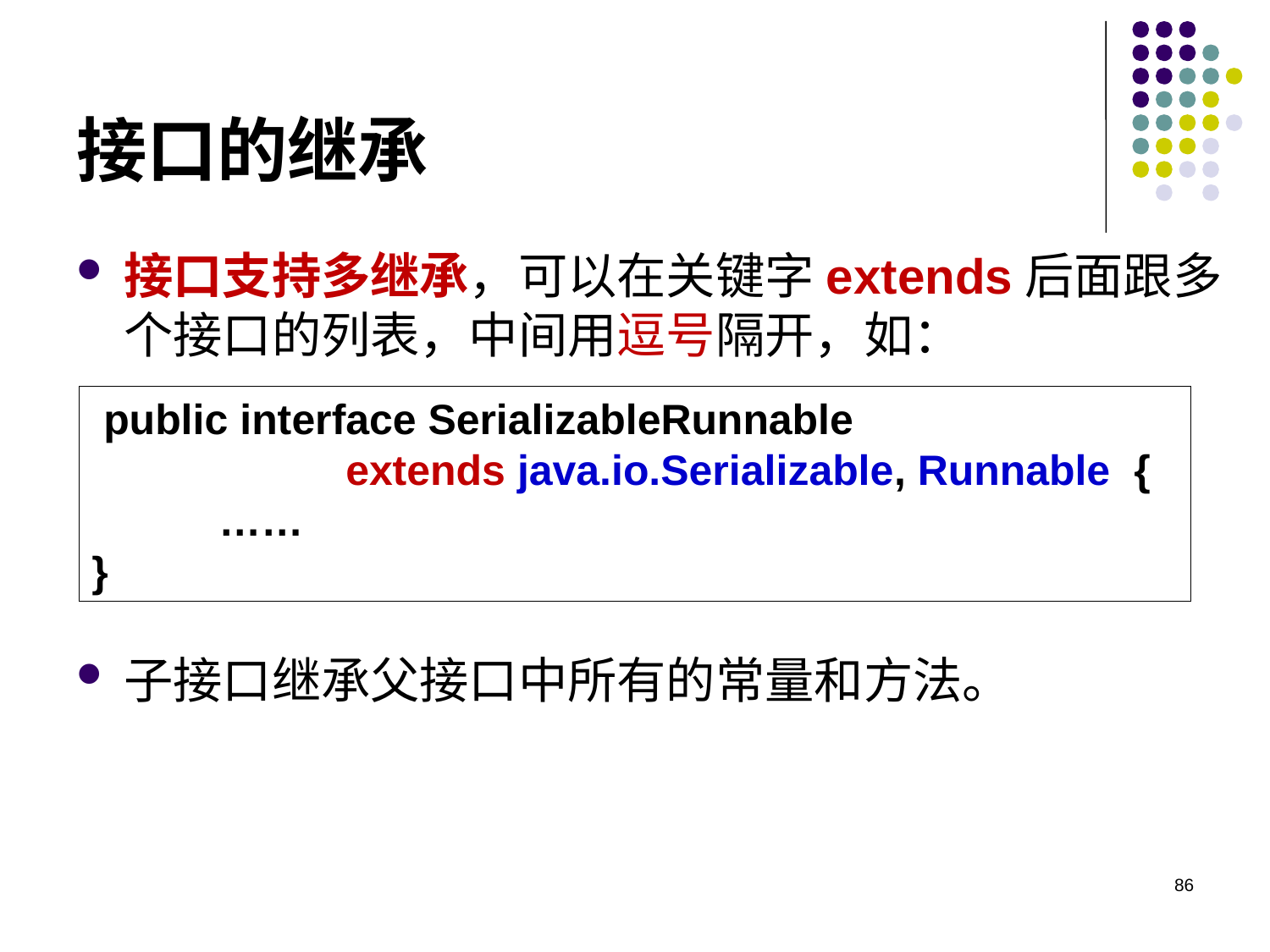

# 接口的继承
接口支持多继承，可以在关键字extends后面跟多个接口的列表，中间用逗号隔开，如：

子接口继承父接口中所有的常量和方法。
 public interface SerializableRunnable
		extends java.io.Serializable, Runnable  {
	……
}
86